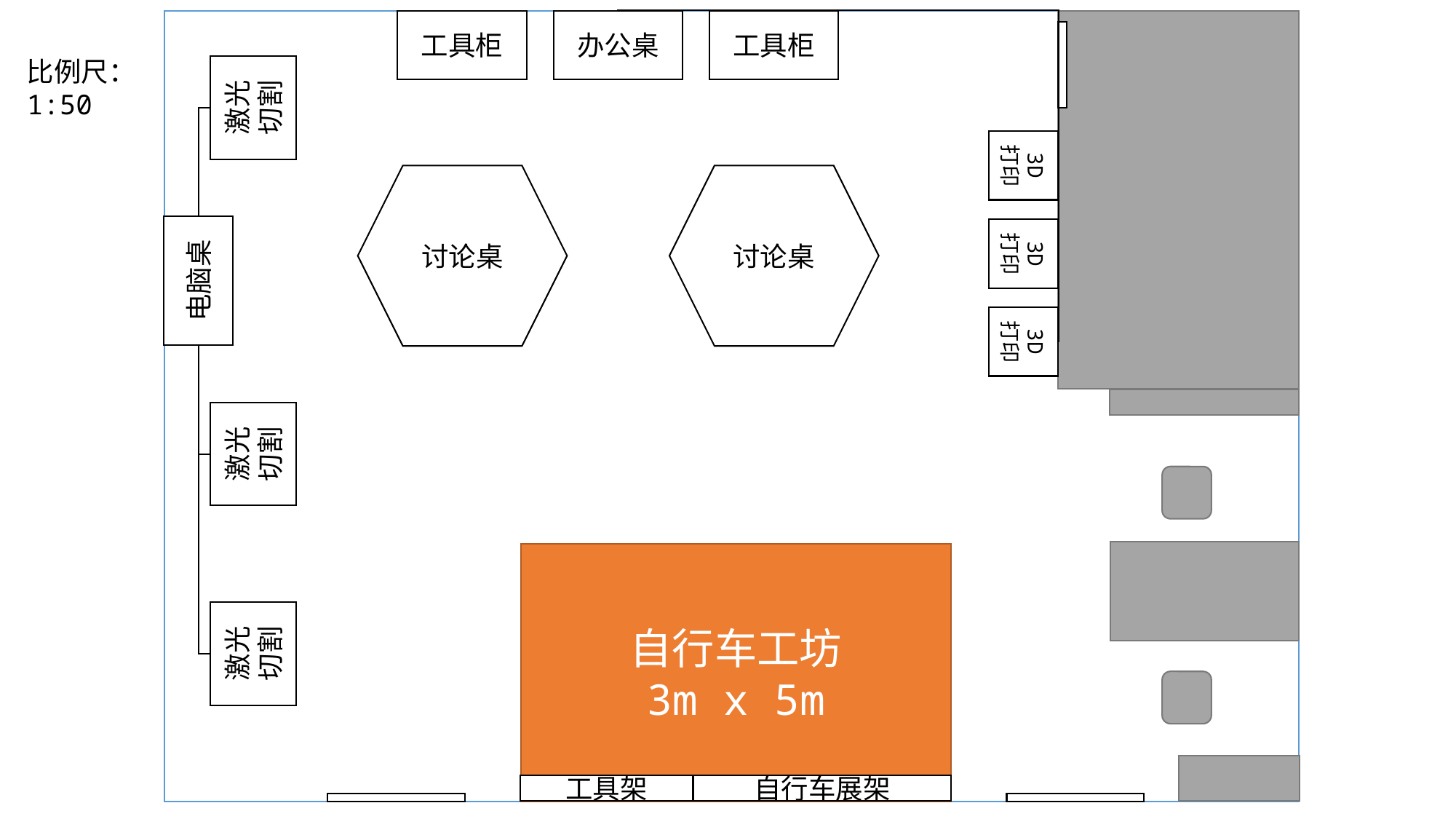

工具柜
办公桌
工具柜

比例尺：
1:50

激光切割
3D
打印
讨论桌
讨论桌
3D
打印
电脑桌
3D
打印

激光切割

自行车工坊
3m x 5m
激光切割

工具架
自行车展架